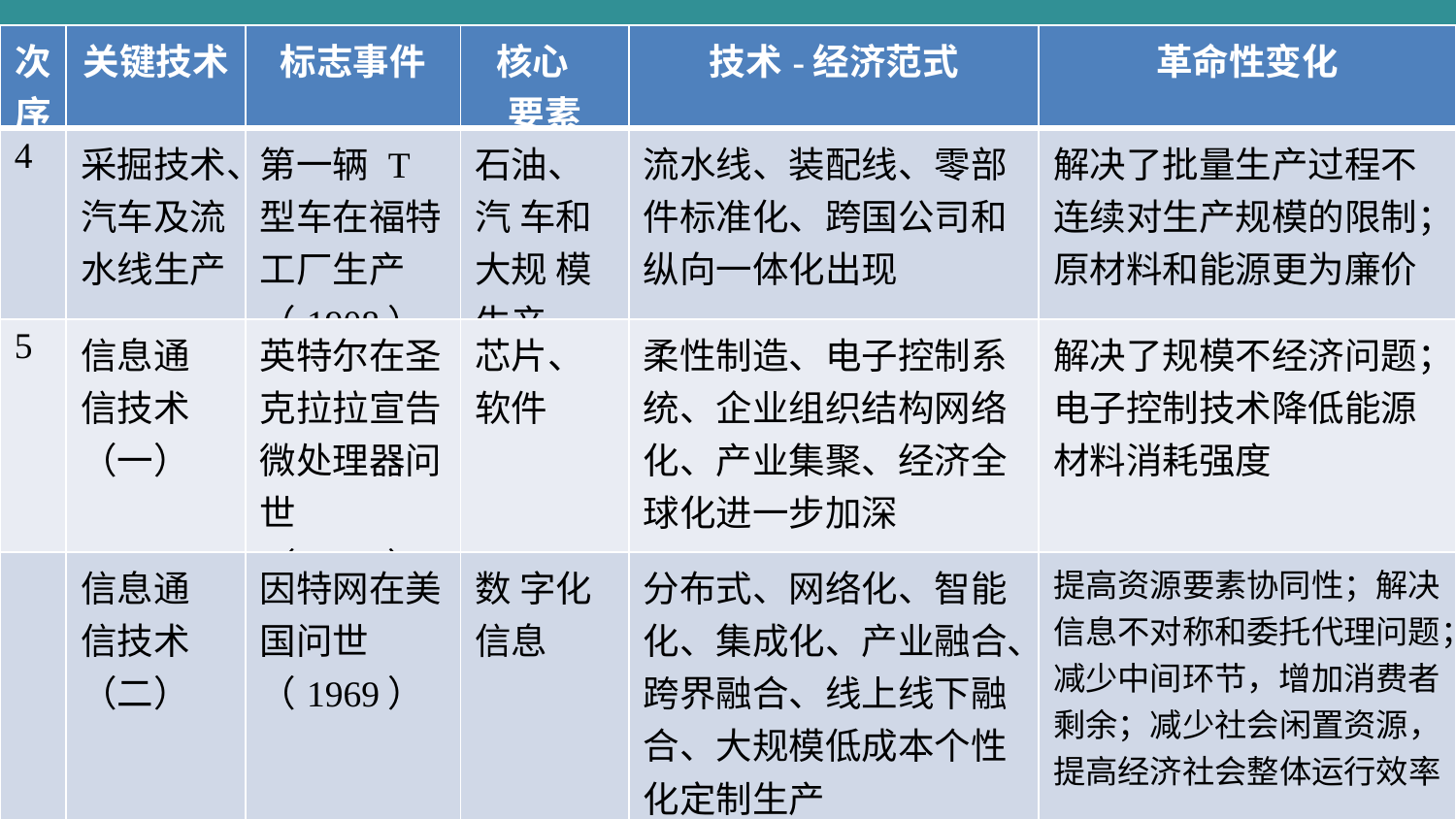

| 次序 | 关键技术 | 标志事件 | 核心 要素 | 技术-经济范式 | 革命性变化 |
| --- | --- | --- | --- | --- | --- |
| 4 | 采掘技术、汽车及流 水线生产 | 第一辆 T型车在福特工厂生产（1908） | 石油、汽 车和 大规 模生产 | 流水线、装配线、零部件标准化、跨国公司和纵向一体化出现 | 解决了批量生产过程不连续对生产规模的限制；原材料和能源更为廉价 |
| 5 | 信息通 信技术 （一） | 英特尔在圣克拉拉宣告微处理器问世（1971） | 芯片、 软件 | 柔性制造、电子控制系统、企业组织结构网络化、产业集聚、经济全球化进一步加深 | 解决了规模不经济问题；电子控制技术降低能源材料消耗强度 |
|  | 信息通 信技术 （二） | 因特网在美国问世（1969） | 数 字化 信息 | 分布式、网络化、智能化、集成化、产业融合、跨界融合、线上线下融合、大规模低成本个性化定制生产 | 提高资源要素协同性；解决信息不对称和委托代理问题；减少中间环节，增加消费者剩余；减少社会闲置资源，提高经济社会整体运行效率 |
科技革命与经济发展